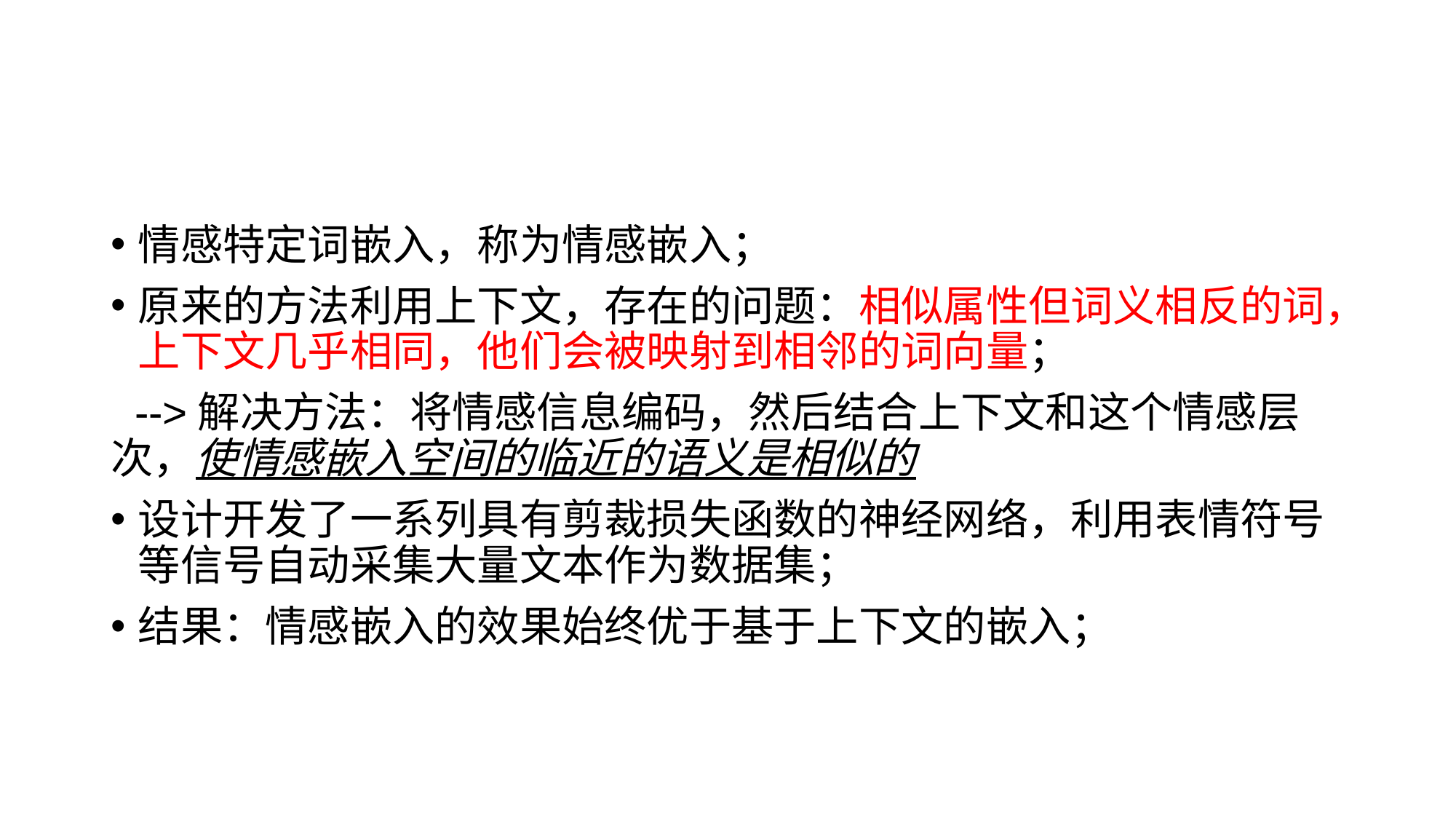

#
情感特定词嵌入，称为情感嵌入；
原来的方法利用上下文，存在的问题：相似属性但词义相反的词，上下文几乎相同，他们会被映射到相邻的词向量；
  -->解决方法：将情感信息编码，然后结合上下文和这个情感层   次，使情感嵌入空间的临近的语义是相似的
设计开发了一系列具有剪裁损失函数的神经网络，利用表情符号等信号自动采集大量文本作为数据集；
结果：情感嵌入的效果始终优于基于上下文的嵌入；